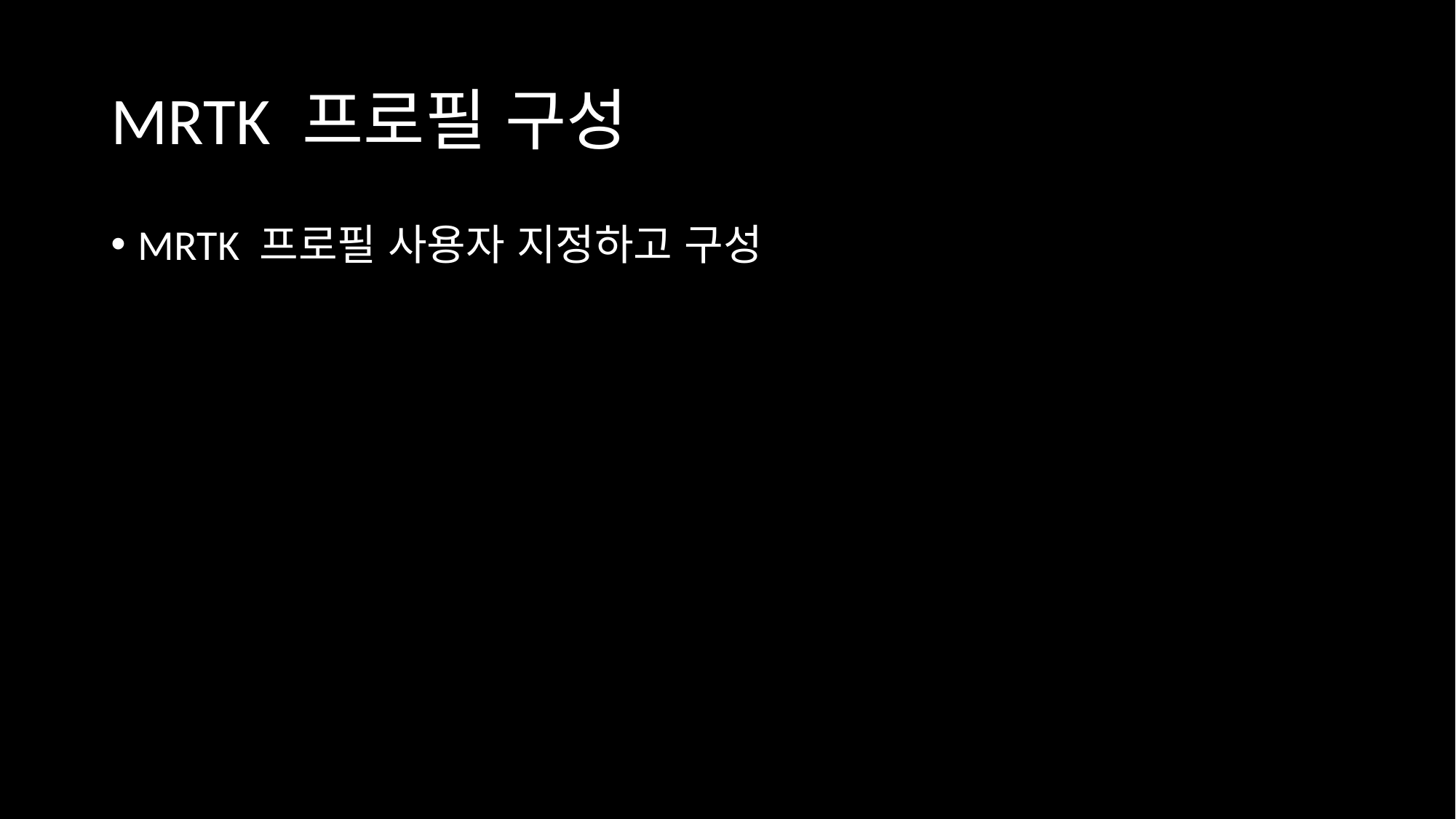

# MRTK 프로필 구성
MRTK 프로필 사용자 지정하고 구성